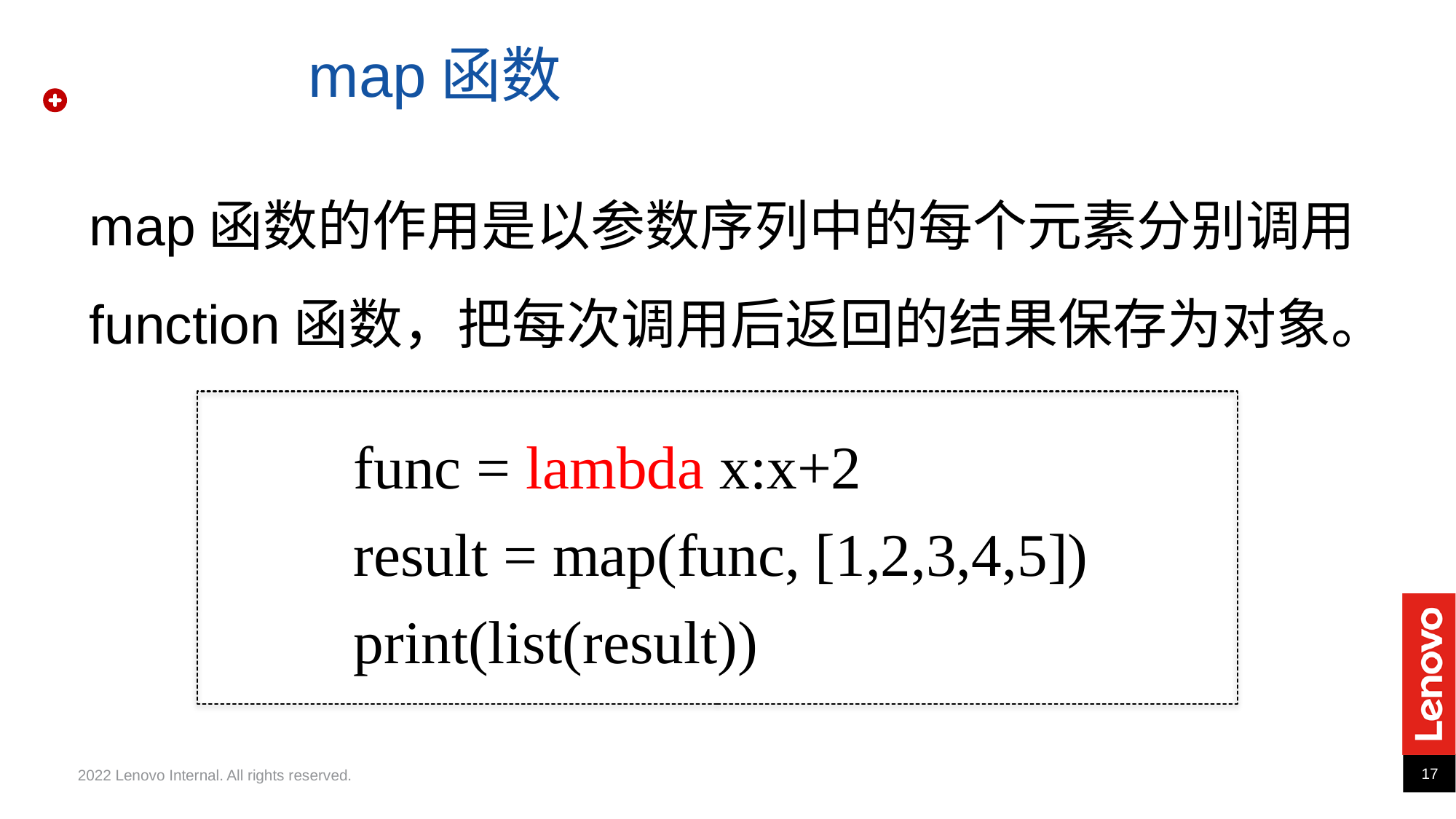

map函数
map函数的作用是以参数序列中的每个元素分别调用function函数，把每次调用后返回的结果保存为对象。

func = lambda x:x+2
result = map(func, [1,2,3,4,5])
print(list(result))